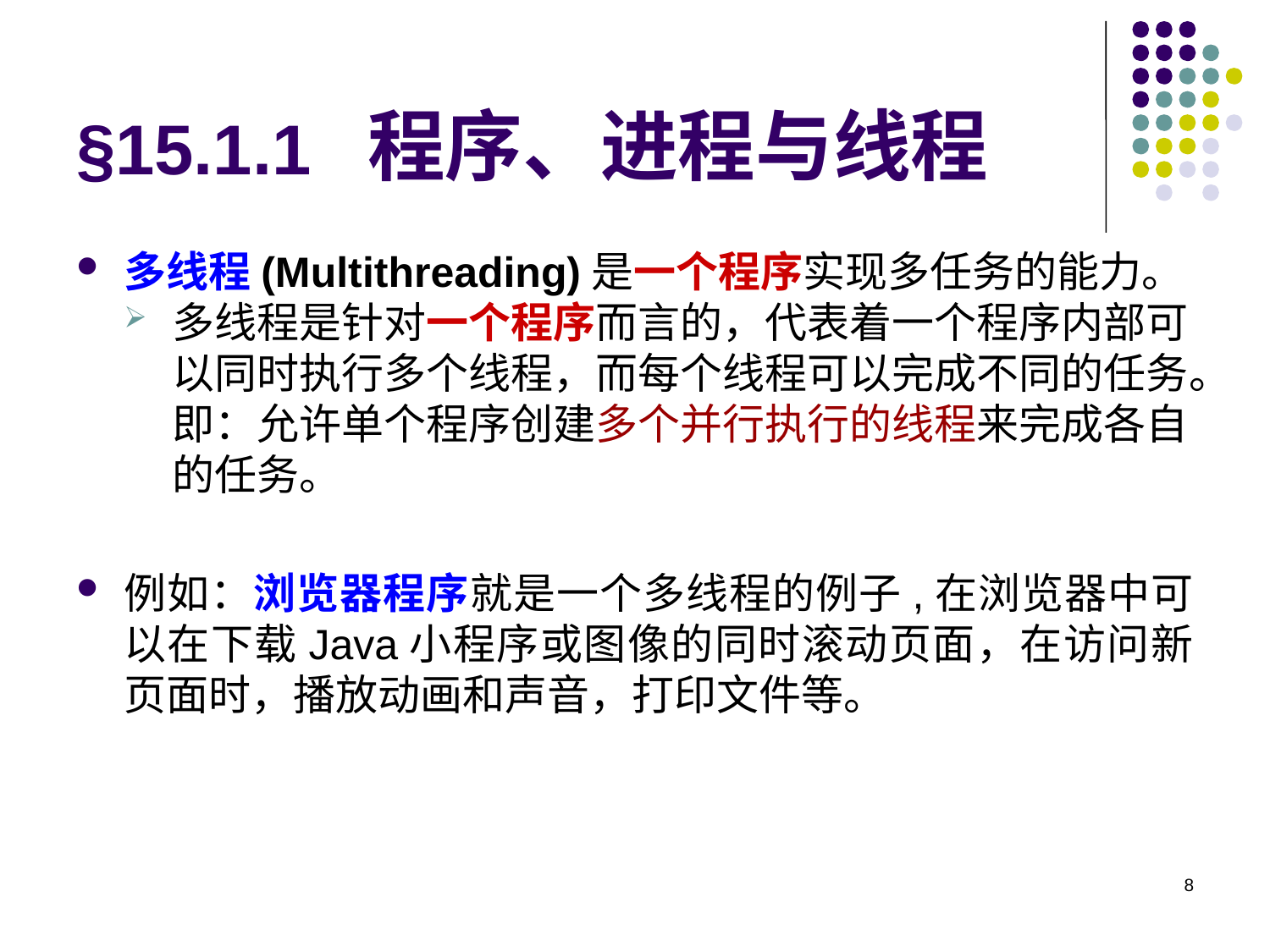

# §15.1.1  程序、进程与线程
多线程(Multithreading)是一个程序实现多任务的能力。
多线程是针对一个程序而言的，代表着一个程序内部可以同时执行多个线程，而每个线程可以完成不同的任务。即：允许单个程序创建多个并行执行的线程来完成各自的任务。

例如：浏览器程序就是一个多线程的例子,在浏览器中可以在下载Java小程序或图像的同时滚动页面，在访问新页面时，播放动画和声音，打印文件等。
8